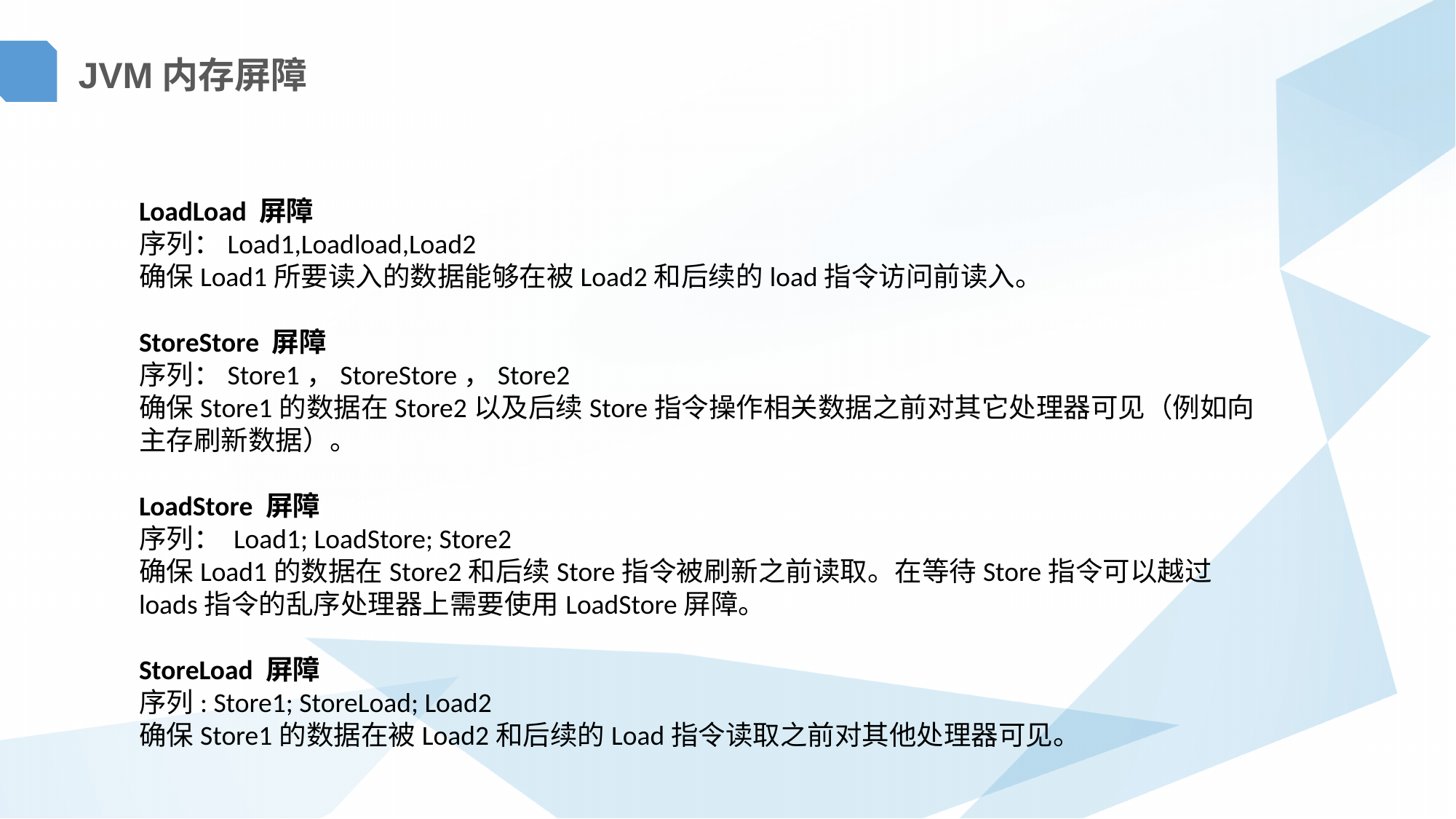

JVM内存屏障

LoadLoad 屏障
序列：Load1,Loadload,Load2
确保Load1所要读入的数据能够在被Load2和后续的load指令访问前读入。

StoreStore 屏障
序列：Store1，StoreStore，Store2
确保Store1的数据在Store2以及后续Store指令操作相关数据之前对其它处理器可见（例如向主存刷新数据）。

LoadStore 屏障
序列： Load1; LoadStore; Store2
确保Load1的数据在Store2和后续Store指令被刷新之前读取。在等待Store指令可以越过loads指令的乱序处理器上需要使用LoadStore屏障。

StoreLoad 屏障
序列: Store1; StoreLoad; Load2
确保Store1的数据在被Load2和后续的Load指令读取之前对其他处理器可见。